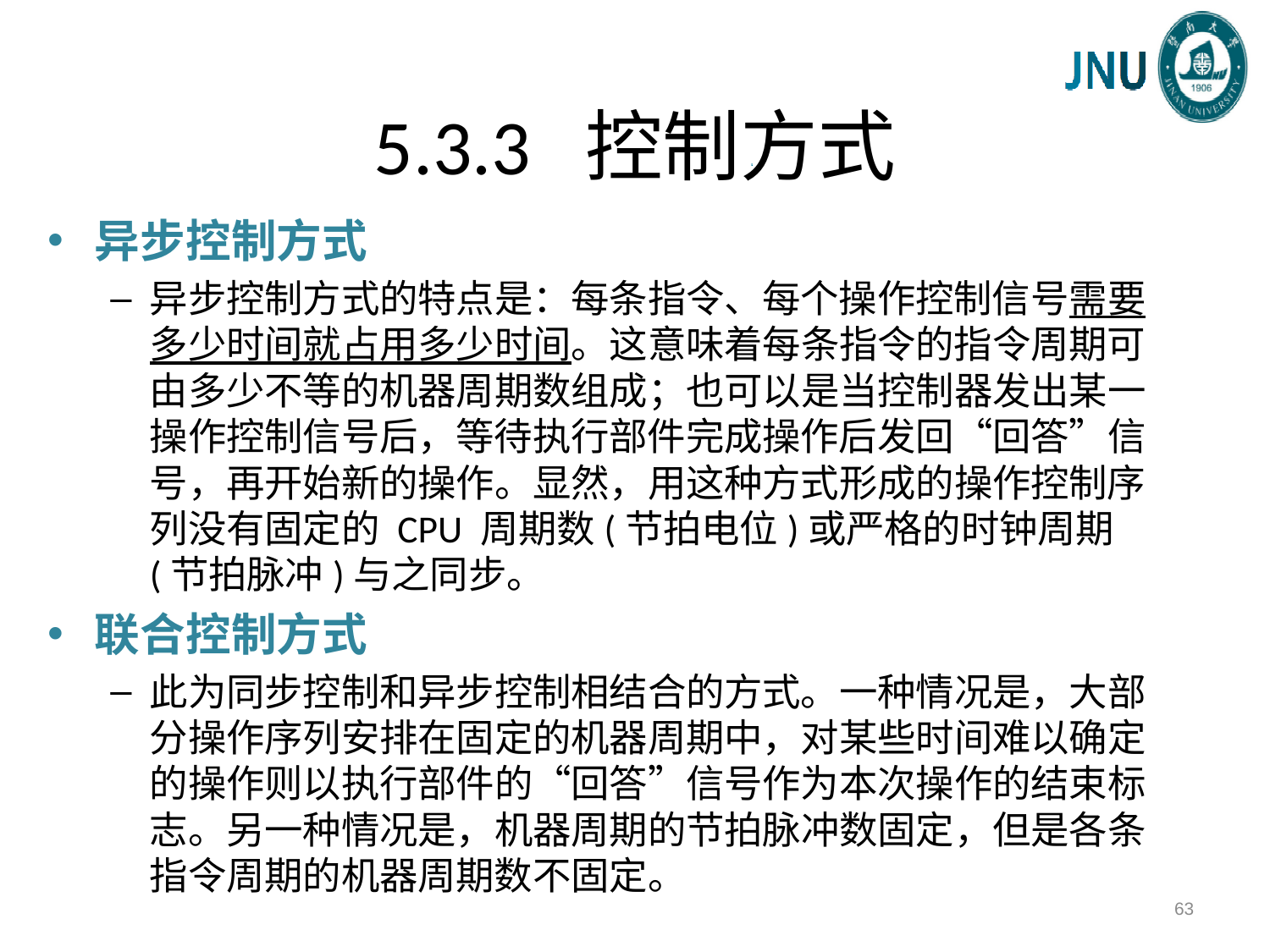

# 5.3.3  控制方式
异步控制方式
异步控制方式的特点是：每条指令、每个操作控制信号需要多少时间就占用多少时间。这意味着每条指令的指令周期可由多少不等的机器周期数组成；也可以是当控制器发出某一操作控制信号后，等待执行部件完成操作后发回“回答”信号，再开始新的操作。显然，用这种方式形成的操作控制序列没有固定的 CPU 周期数(节拍电位)或严格的时钟周期(节拍脉冲)与之同步。
联合控制方式
此为同步控制和异步控制相结合的方式。一种情况是，大部分操作序列安排在固定的机器周期中，对某些时间难以确定的操作则以执行部件的“回答”信号作为本次操作的结束标志。另一种情况是，机器周期的节拍脉冲数固定，但是各条指令周期的机器周期数不固定。
63